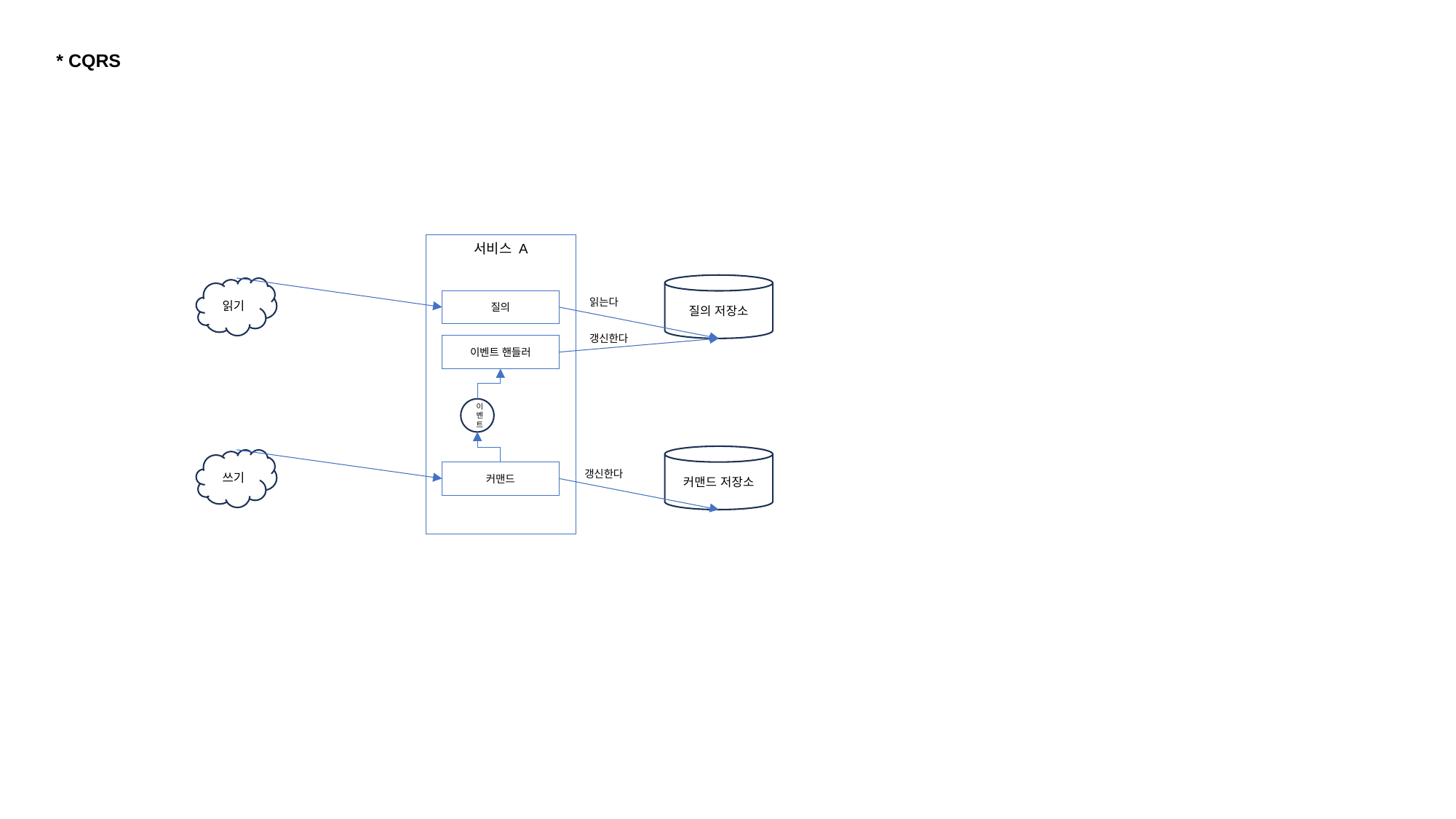

* CQRS
서비스 A
질의 저장소
읽기
읽는다
질의
갱신한다
이벤트 핸들러
이벤트
커맨드 저장소
쓰기
커맨드
갱신한다